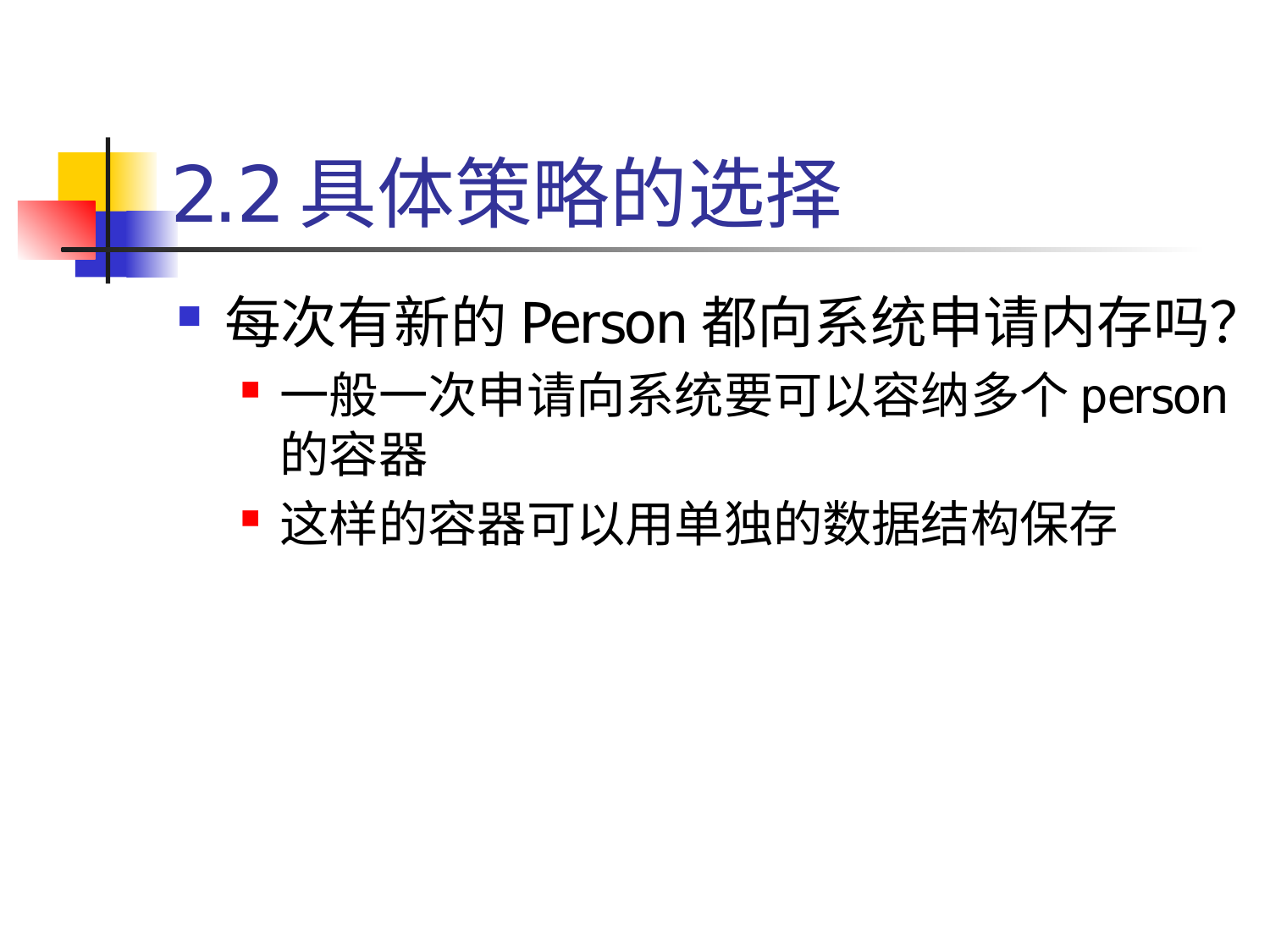

# 2.2	具体策略的选择
每次有新的Person都向系统申请内存吗？
一般一次申请向系统要可以容纳多个person的容器
这样的容器可以用单独的数据结构保存